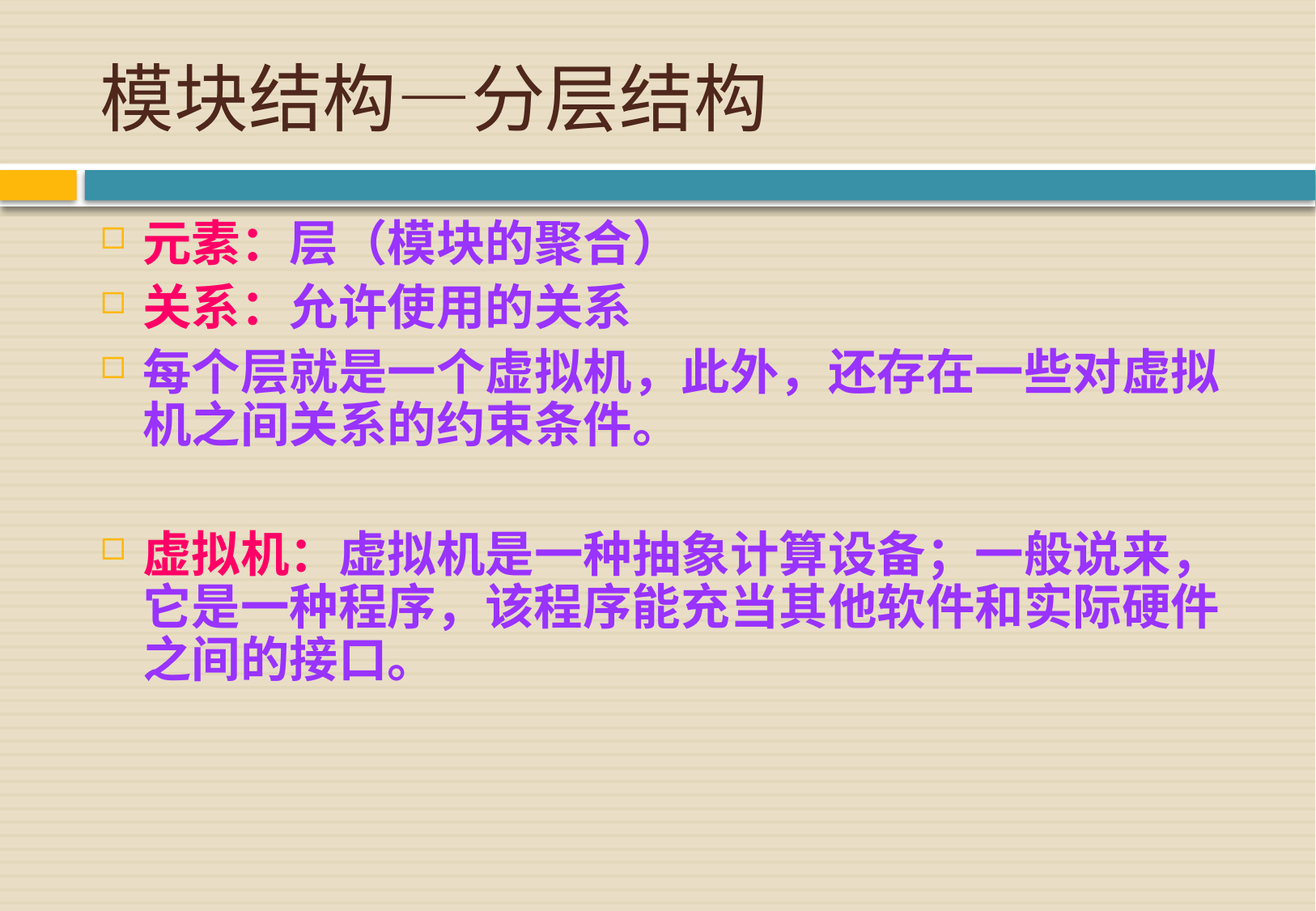

# 模块结构—分层结构
元素：层（模块的聚合）
关系：允许使用的关系
每个层就是一个虚拟机，此外，还存在一些对虚拟机之间关系的约束条件。

虚拟机：虚拟机是一种抽象计算设备；一般说来，它是一种程序，该程序能充当其他软件和实际硬件之间的接口。